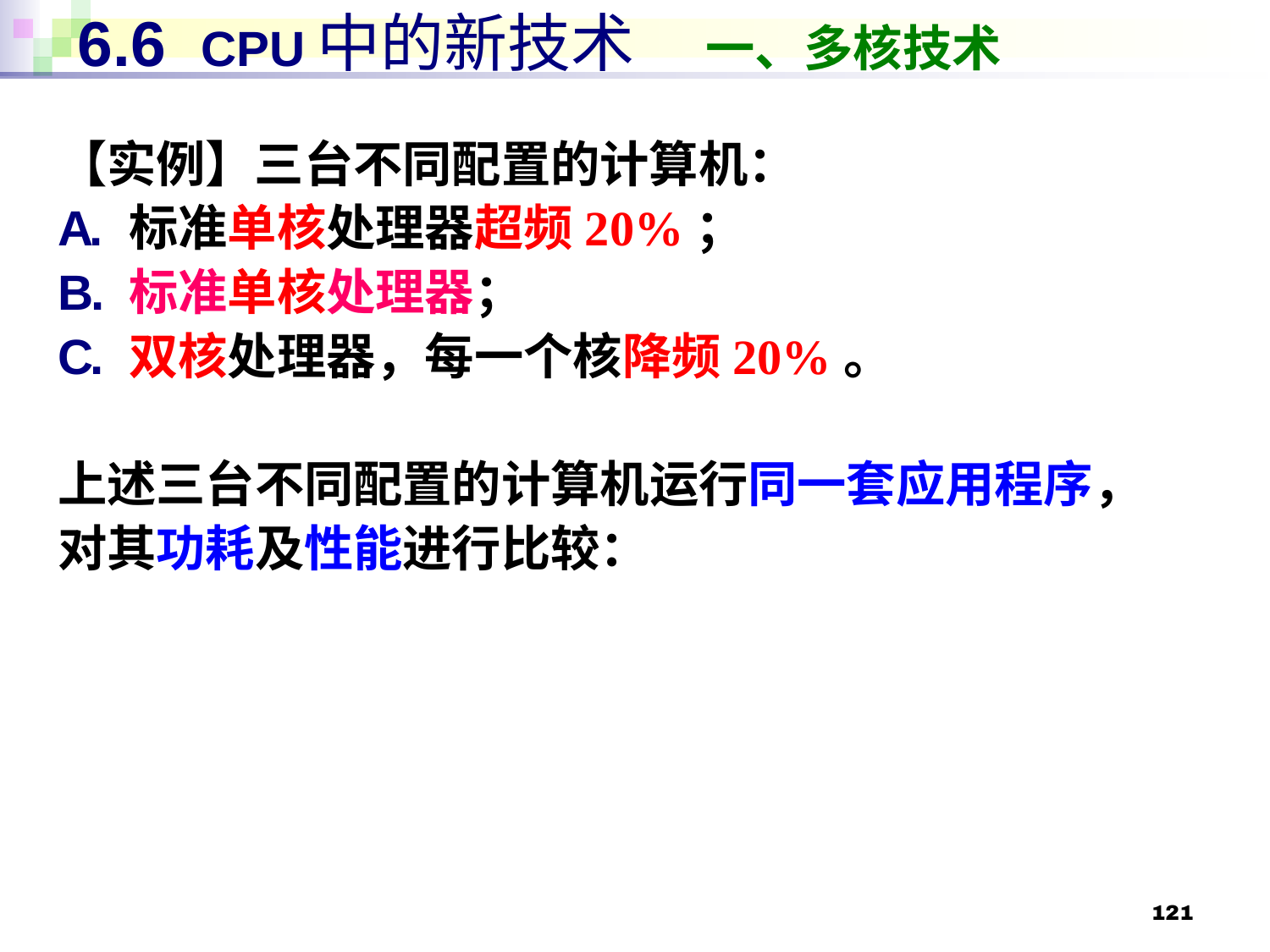

# 6.6  CPU中的新技术     一、多核技术
【实例】三台不同配置的计算机：
标准单核处理器超频20%；
标准单核处理器；
双核处理器，每一个核降频20%。

上述三台不同配置的计算机运行同一套应用程序，
对其功耗及性能进行比较：
121